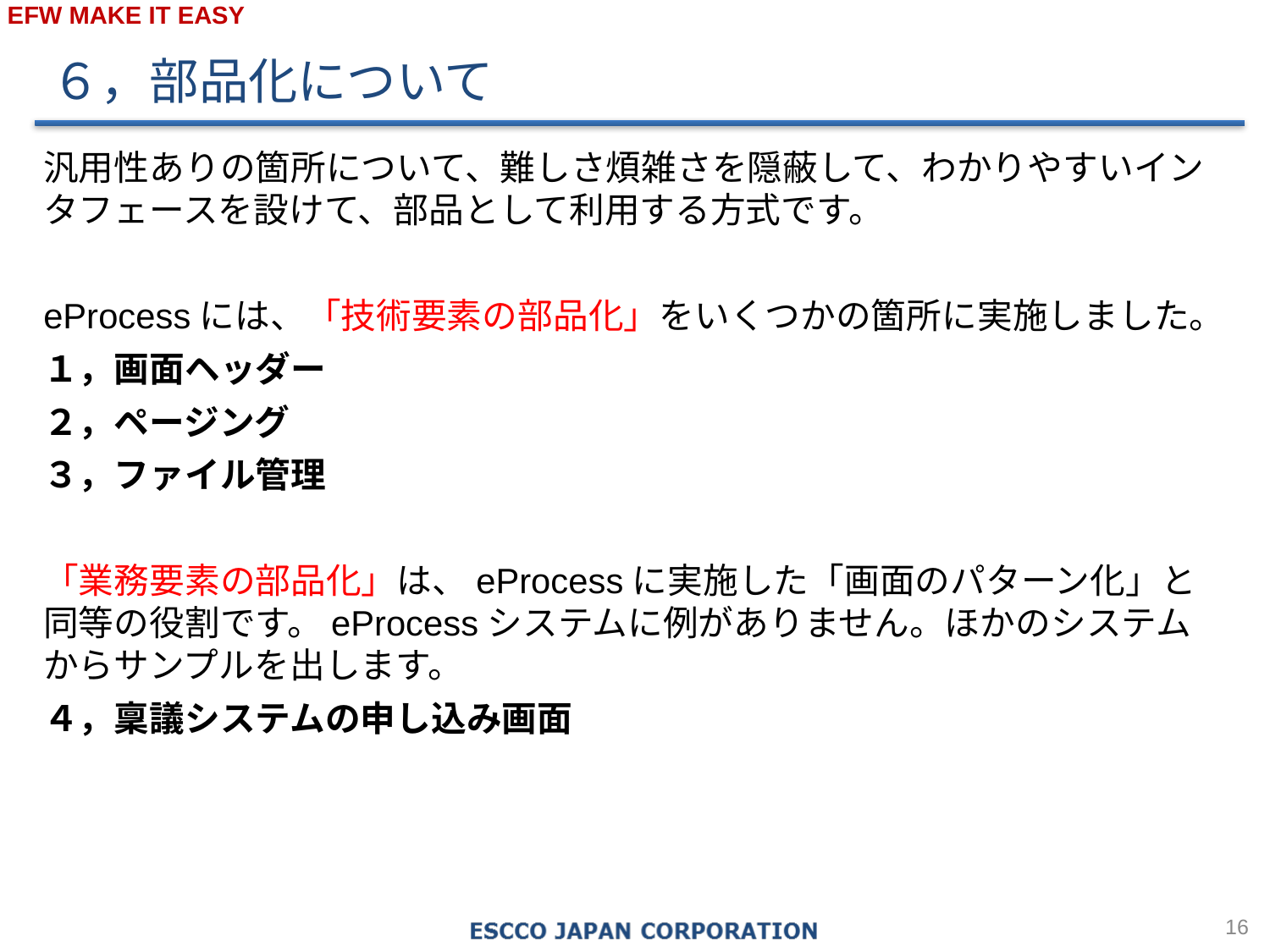

６，部品化について
汎用性ありの箇所について、難しさ煩雑さを隠蔽して、わかりやすいインタフェースを設けて、部品として利用する方式です。

eProcessには、「技術要素の部品化」をいくつかの箇所に実施しました。
１，画面ヘッダー
２，ページング
３，ファイル管理

「業務要素の部品化」は、eProcessに実施した「画面のパターン化」と同等の役割です。eProcessシステムに例がありません。ほかのシステムからサンプルを出します。
４，稟議システムの申し込み画面
16